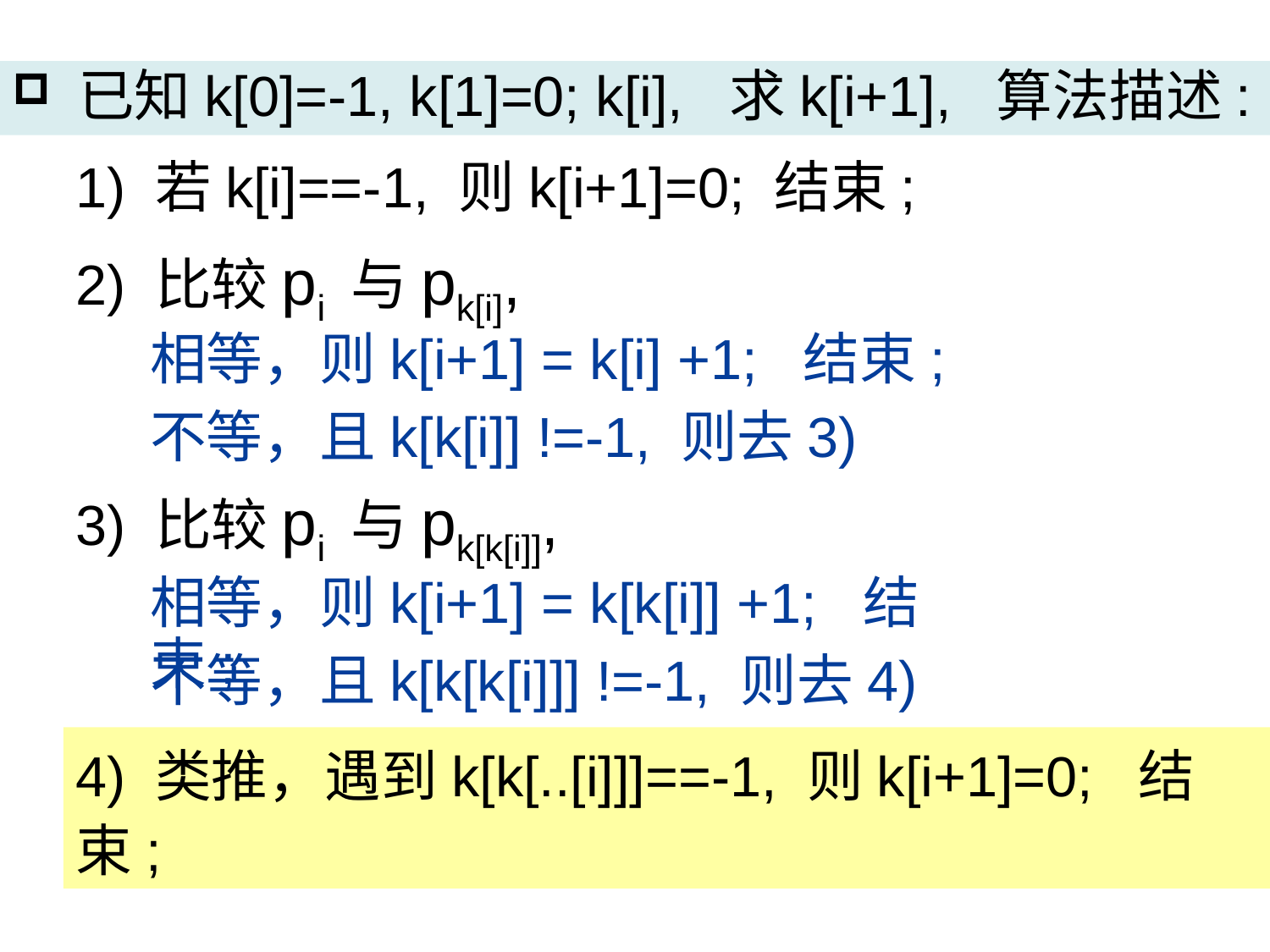

已知k[0]=-1, k[1]=0; k[i],  求k[i+1],  算法描述:
1) 若k[i]==-1, 则k[i+1]=0; 结束;
2) 比较pi 与pk[i],
相等，则k[i+1] = k[i] +1;  结束;
不等，且k[k[i]] !=-1, 则去3)
3) 比较pi 与pk[k[i]],
相等，则k[i+1] = k[k[i]] +1;  结束;
不等，且k[k[k[i]]] !=-1, 则去4)
4) 类推，遇到k[k[..[i]]]==-1, 则k[i+1]=0;  结束;